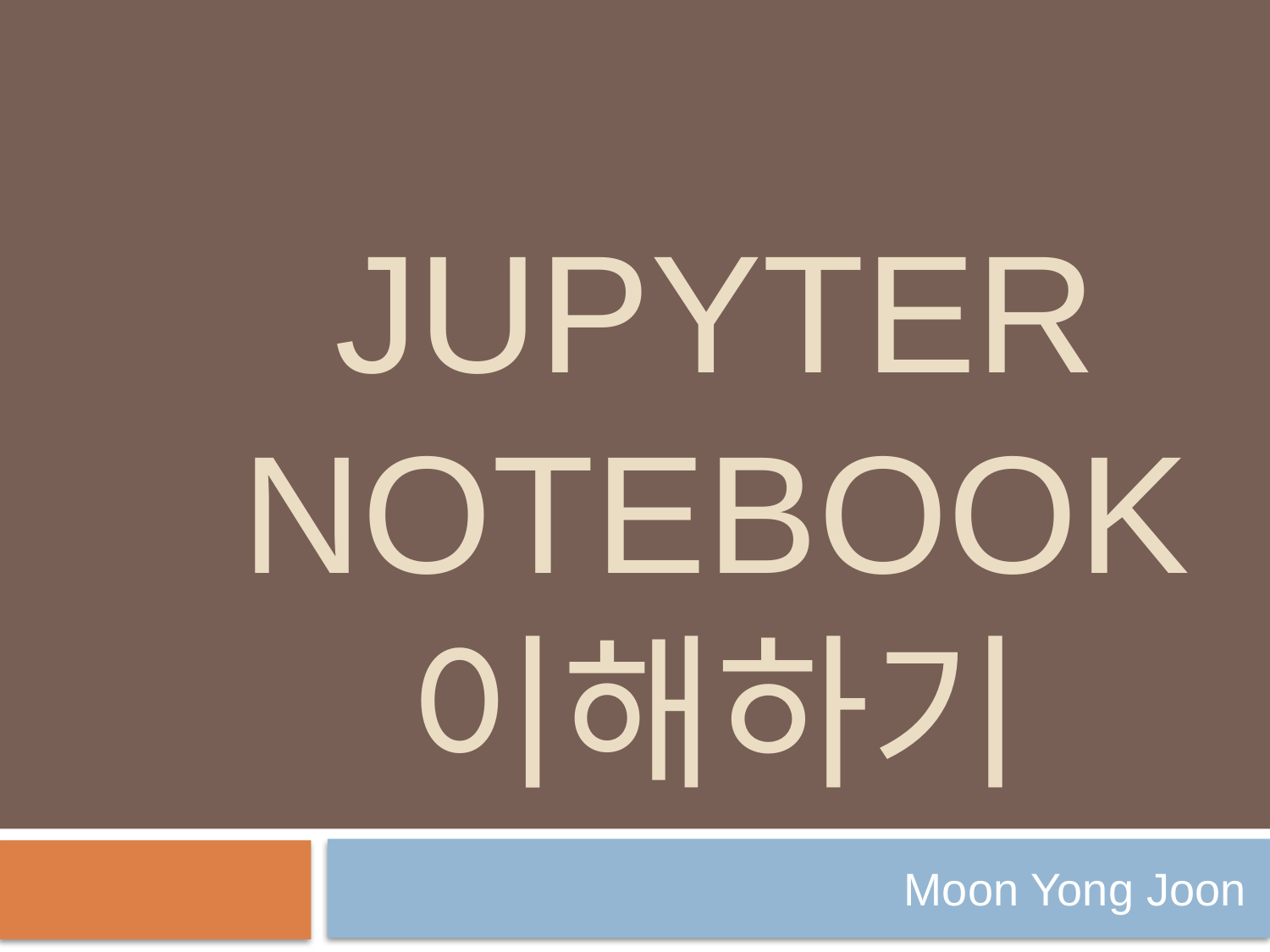

# Jupyter notebook 이해하기
Moon Yong Joon